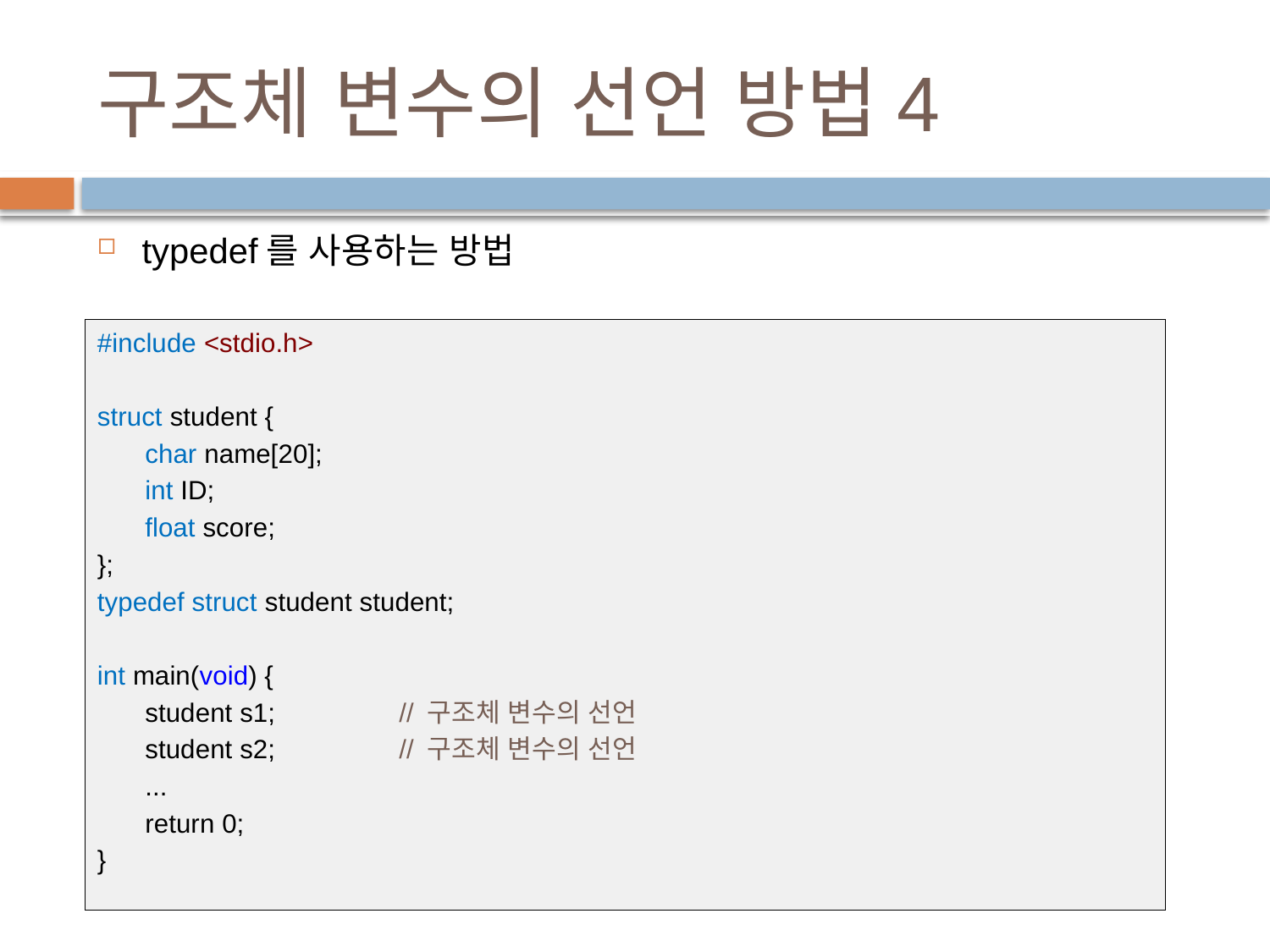

# 구조체 변수의 선언 방법4
typedef를 사용하는 방법
#include <stdio.h>

struct student {
	char name[20];
	int ID;
	float score;
};
typedef struct student student;

int main(void) {
	student s1;	// 구조체 변수의 선언
	student s2;	// 구조체 변수의 선언
	...
	return 0;
}